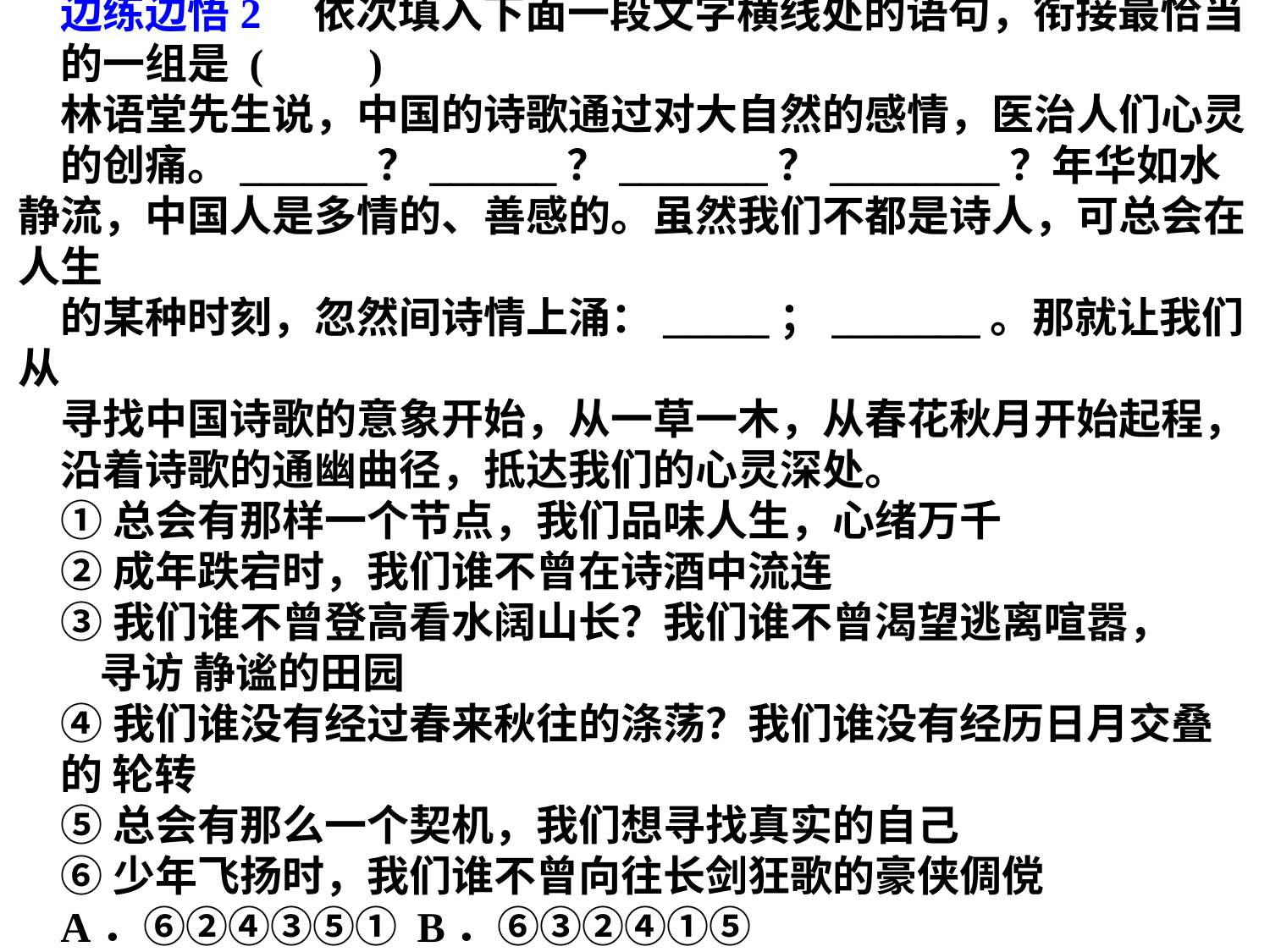

边练边悟2　依次填入下面一段文字横线处的语句，衔接最恰当
的一组是 (　　)
林语堂先生说，中国的诗歌通过对大自然的感情，医治人们心灵
的创痛。______？______？_______？________？年华如水静流，中国人是多情的、善感的。虽然我们不都是诗人，可总会在人生
的某种时刻，忽然间诗情上涌：_____；_______。那就让我们从
寻找中国诗歌的意象开始，从一草一木，从春花秋月开始起程，
沿着诗歌的通幽曲径，抵达我们的心灵深处。
①总会有那样一个节点，我们品味人生，心绪万千
②成年跌宕时，我们谁不曾在诗酒中流连
③我们谁不曾登高看水阔山长？我们谁不曾渴望逃离喧嚣，
   寻访 静谧的田园
④我们谁没有经过春来秋往的涤荡？我们谁没有经历日月交叠
的 轮转
⑤总会有那么一个契机，我们想寻找真实的自己
⑥少年飞扬时，我们谁不曾向往长剑狂歌的豪侠倜傥
A．⑥②④③⑤① B．⑥③②④①⑤
C．④②⑥③⑤①  D．④③⑥②①⑤